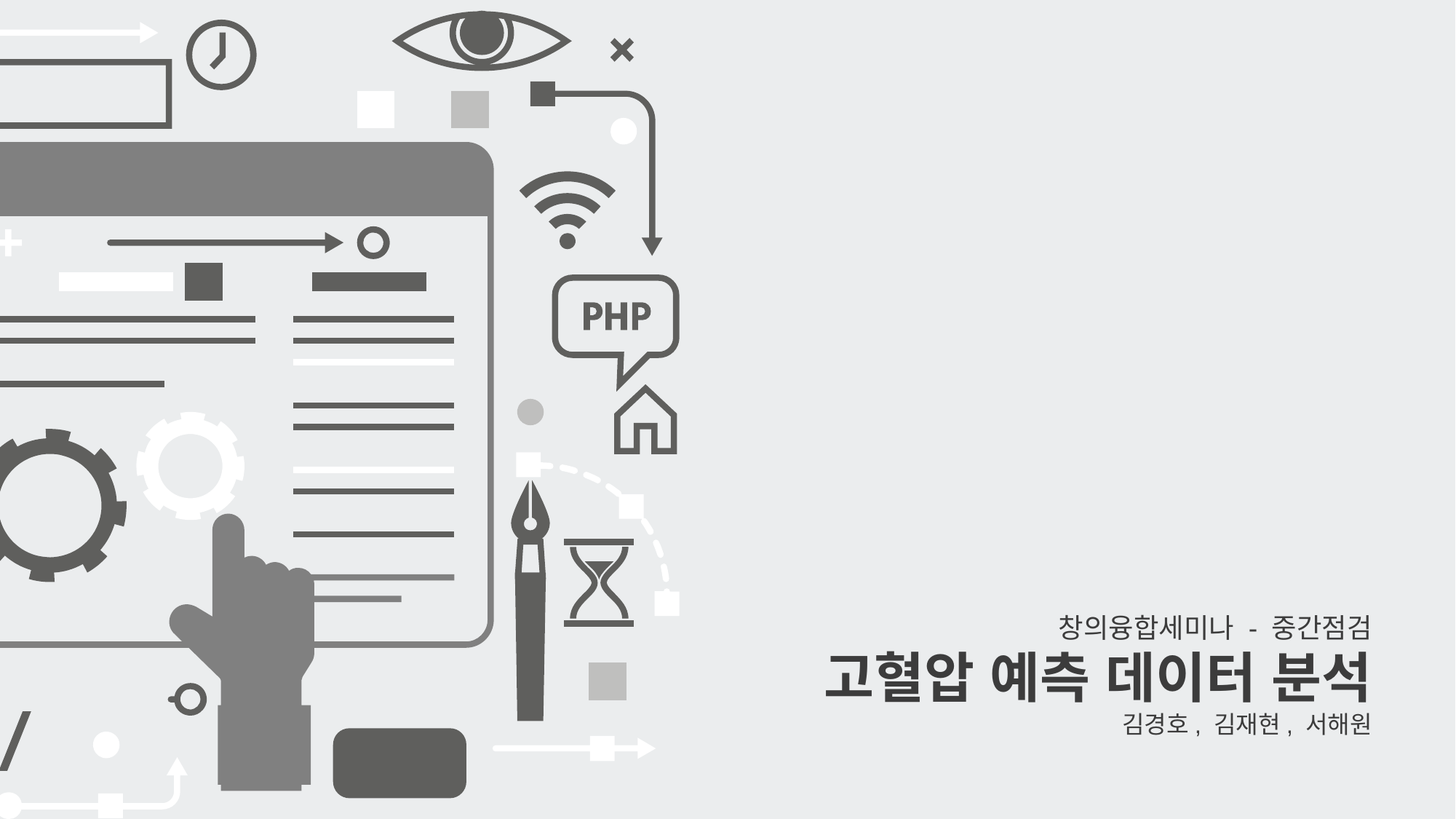

창의융합세미나 - 중간점검
고혈압 예측 데이터 분석
김경호, 김재현, 서해원